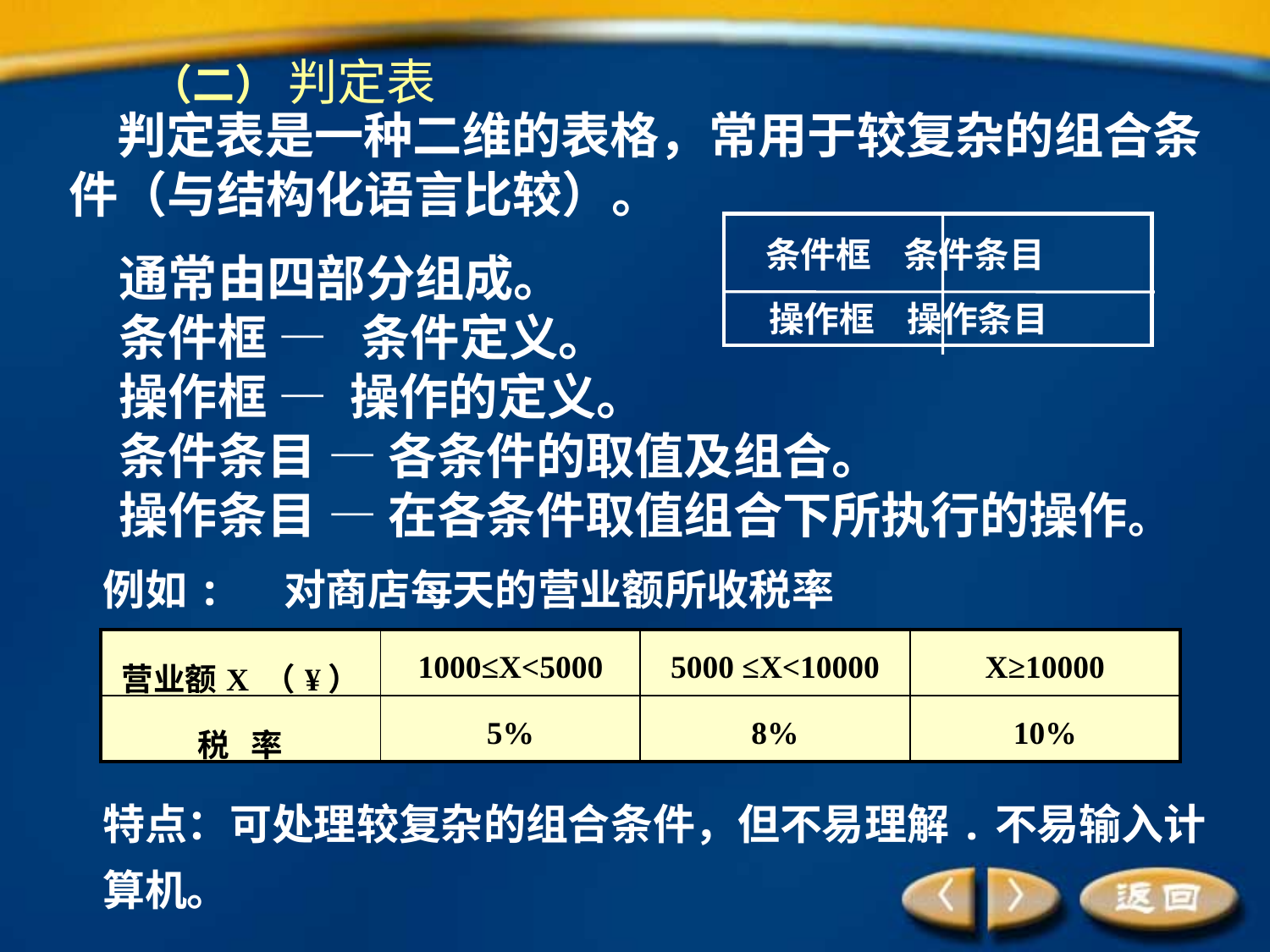

（二） 判定表
    判定表是一种二维的表格，常用于较复杂的组合条件（与结构化语言比较）。
   条件框    条件条目
   操作框    操作条目

通常由四部分组成。
条件框 —   条件定义。
操作框 —  操作的定义。
条件条目 — 各条件的取值及组合。
操作条目 — 在各条件取值组合下所执行的操作。

例如:  对商店每天的营业额所收税率
| 营业额X （¥） | 1000≤X<5000 | 5000 ≤X<10000 | X≥10000 |
| --- | --- | --- | --- |
| 税 率 | 5% | 8% | 10% |
特点：可处理较复杂的组合条件，但不易理解.不易输入计算机。